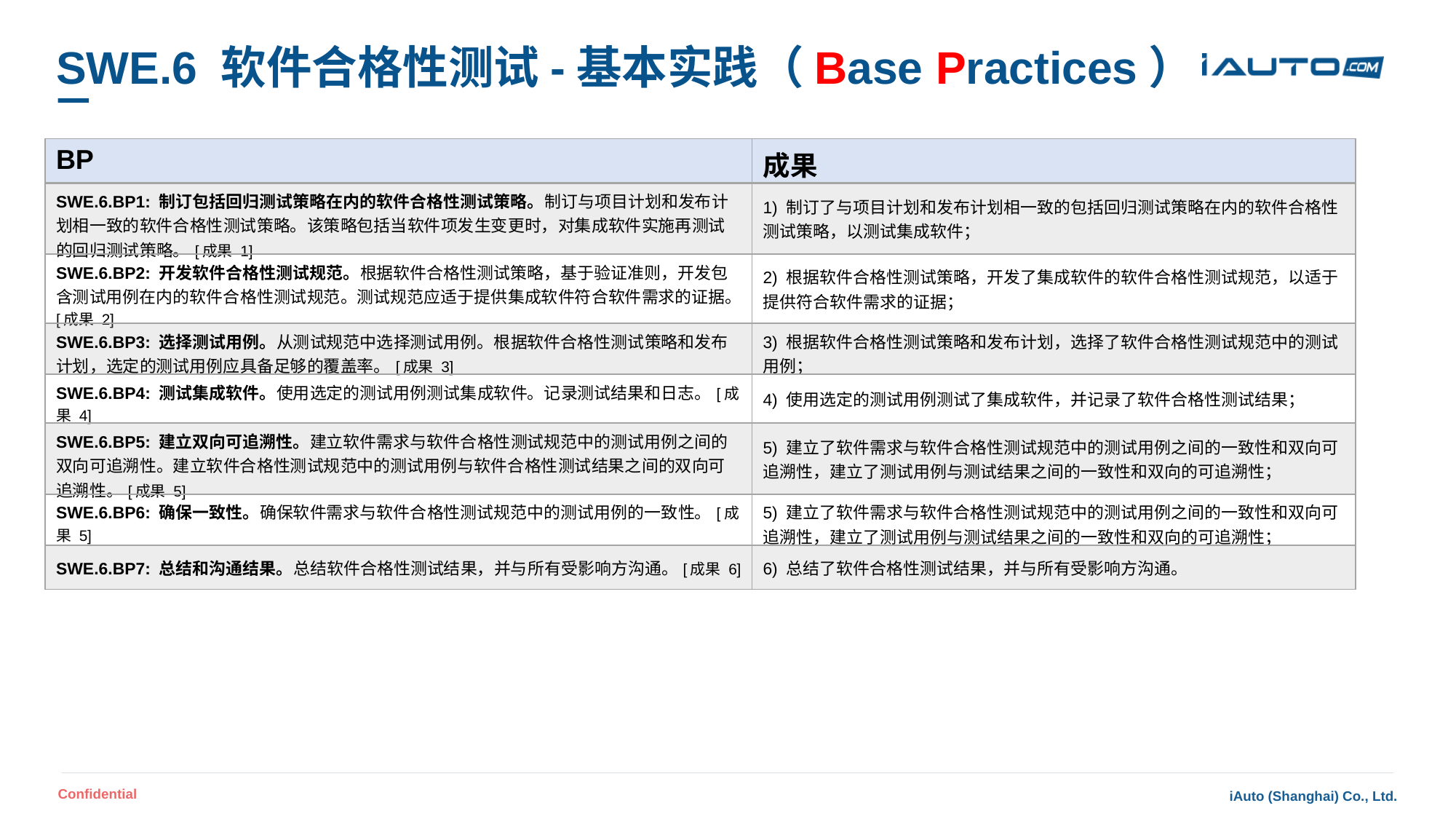

# SWE.6 软件合格性测试-基本实践（Base Practices）
| BP | 成果 |
| --- | --- |
| SWE.6.BP1: 制订包括回归测试策略在内的软件合格性测试策略。制订与项目计划和发布计划相一致的软件合格性测试策略。该策略包括当软件项发生变更时，对集成软件实施再测试的回归测试策略。[成果 1] | 1) 制订了与项目计划和发布计划相一致的包括回归测试策略在内的软件合格性测试策略，以测试集成软件； |
| SWE.6.BP2: 开发软件合格性测试规范。根据软件合格性测试策略，基于验证准则，开发包含测试用例在内的软件合格性测试规范。测试规范应适于提供集成软件符合软件需求的证据。[成果 2] | 2) 根据软件合格性测试策略，开发了集成软件的软件合格性测试规范，以适于提供符合软件需求的证据； |
| SWE.6.BP3: 选择测试用例。从测试规范中选择测试用例。根据软件合格性测试策略和发布计划，选定的测试用例应具备足够的覆盖率。[成果 3] | 3) 根据软件合格性测试策略和发布计划，选择了软件合格性测试规范中的测试用例； |
| SWE.6.BP4: 测试集成软件。使用选定的测试用例测试集成软件。记录测试结果和日志。[成果 4] | 4) 使用选定的测试用例测试了集成软件，并记录了软件合格性测试结果； |
| SWE.6.BP5: 建立双向可追溯性。建立软件需求与软件合格性测试规范中的测试用例之间的双向可追溯性。建立软件合格性测试规范中的测试用例与软件合格性测试结果之间的双向可追溯性。[成果 5] | 5) 建立了软件需求与软件合格性测试规范中的测试用例之间的一致性和双向可追溯性，建立了测试用例与测试结果之间的一致性和双向的可追溯性； |
| SWE.6.BP6: 确保一致性。确保软件需求与软件合格性测试规范中的测试用例的一致性。[成果 5] | 5) 建立了软件需求与软件合格性测试规范中的测试用例之间的一致性和双向可追溯性，建立了测试用例与测试结果之间的一致性和双向的可追溯性； |
| SWE.6.BP7: 总结和沟通结果。总结软件合格性测试结果，并与所有受影响方沟通。[成果 6] | 6) 总结了软件合格性测试结果，并与所有受影响方沟通。 |